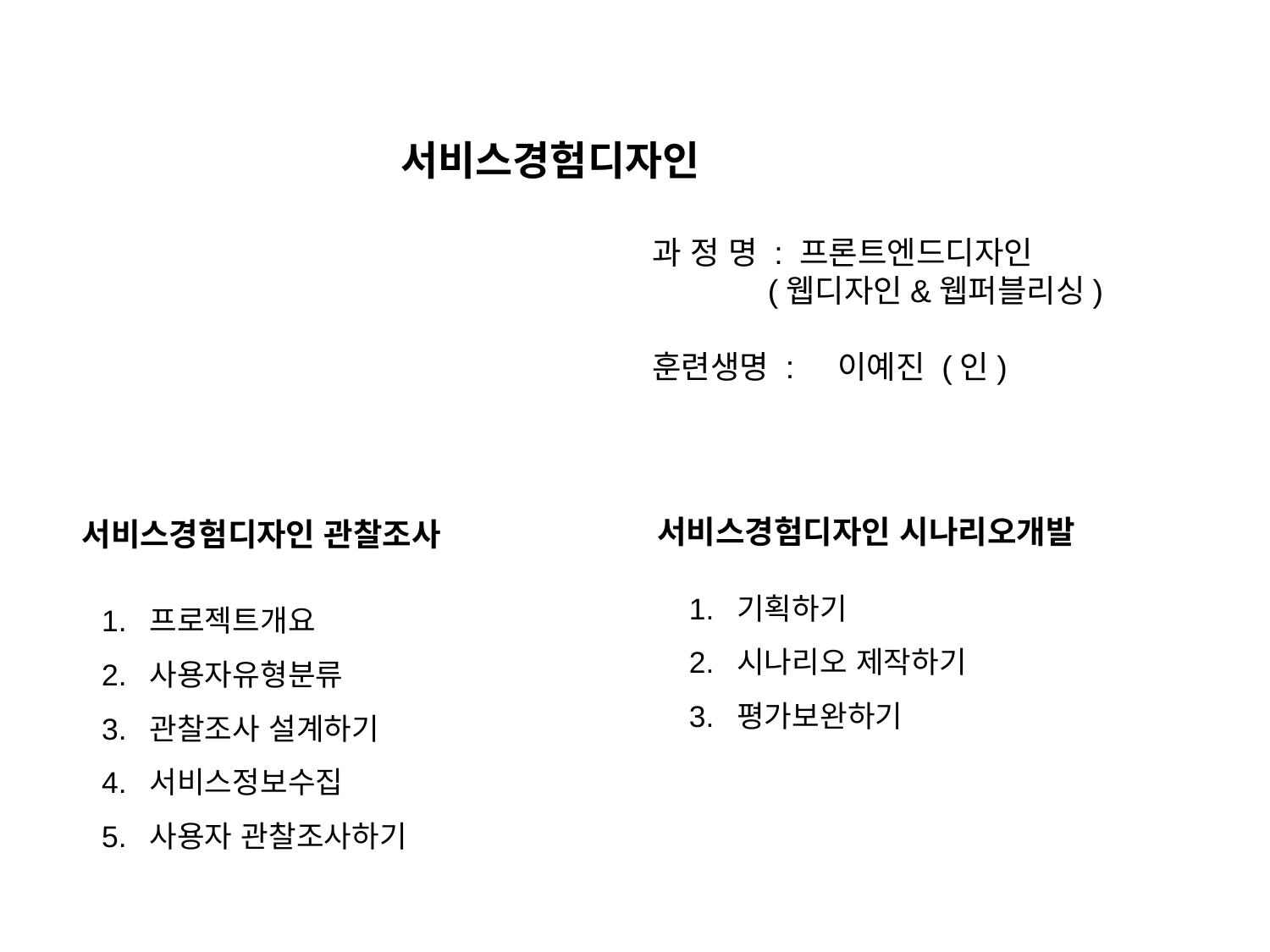

서비스경험디자인
과 정 명 : 프론트엔드디자인
             (웹디자인&웹퍼블리싱)

훈련생명 :    이예진 (인)
서비스경험디자인 시나리오개발
서비스경험디자인 관찰조사
기획하기
시나리오 제작하기
평가보완하기
프로젝트개요
사용자유형분류
관찰조사 설계하기
서비스정보수집
사용자 관찰조사하기